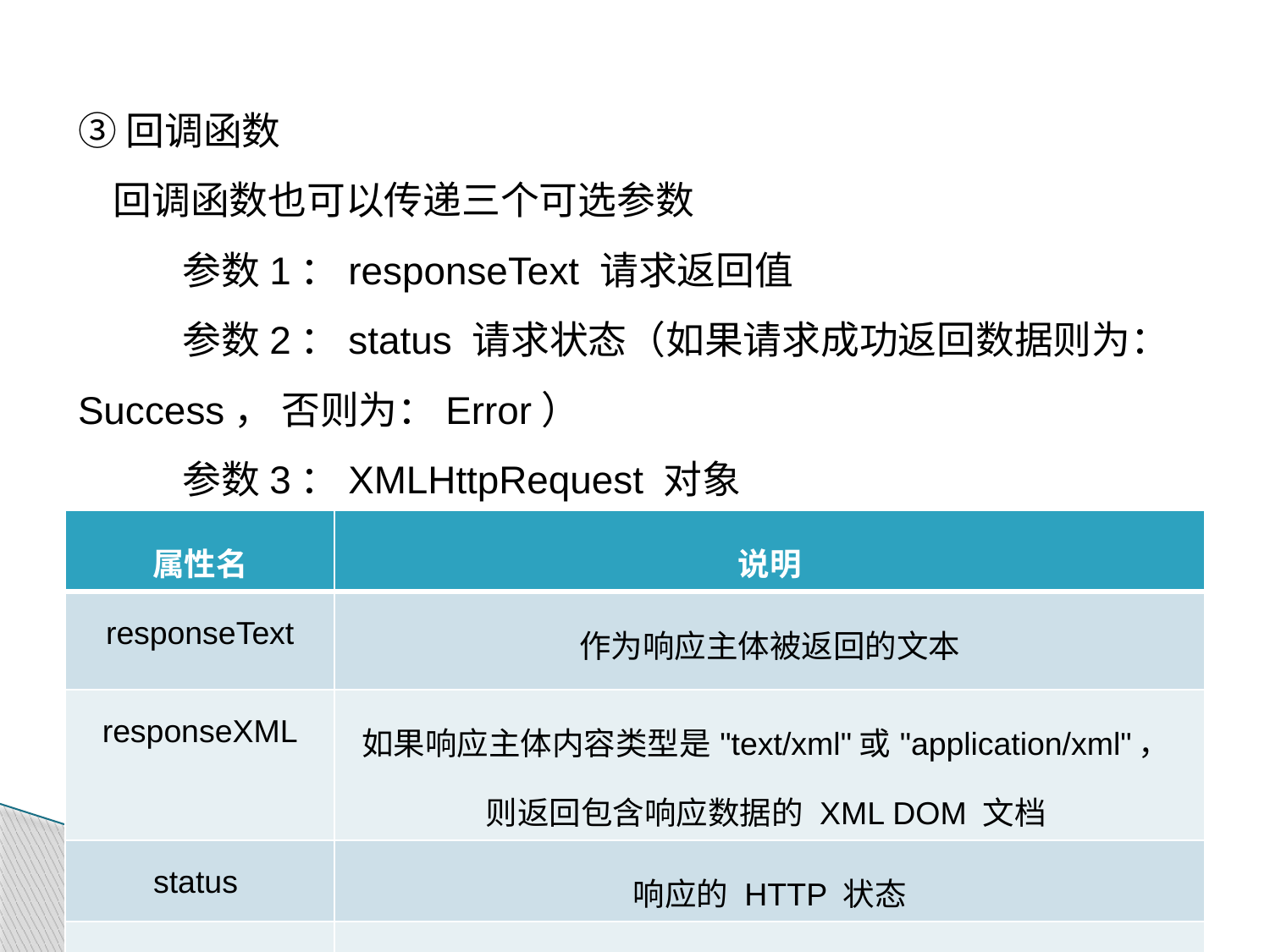

③回调函数
   回调函数也可以传递三个可选参数
           参数1：responseText 请求返回值
           参数2：status 请求状态（如果请求成功返回数据则为：Success， 否则为：Error）
           参数3：XMLHttpRequest 对象
注意：XMLHttpRequest 对象属于 JavaScript 范畴，可以调用一些属性如下：
| 属性名 | 说明 |
| --- | --- |
| responseText | 作为响应主体被返回的文本 |
| responseXML | 如果响应主体内容类型是"text/xml"或"application/xml"， 则返回包含响应数据的 XML DOM 文档 |
| status | 响应的 HTTP 状态 |
| statusText | 状态的说明 |